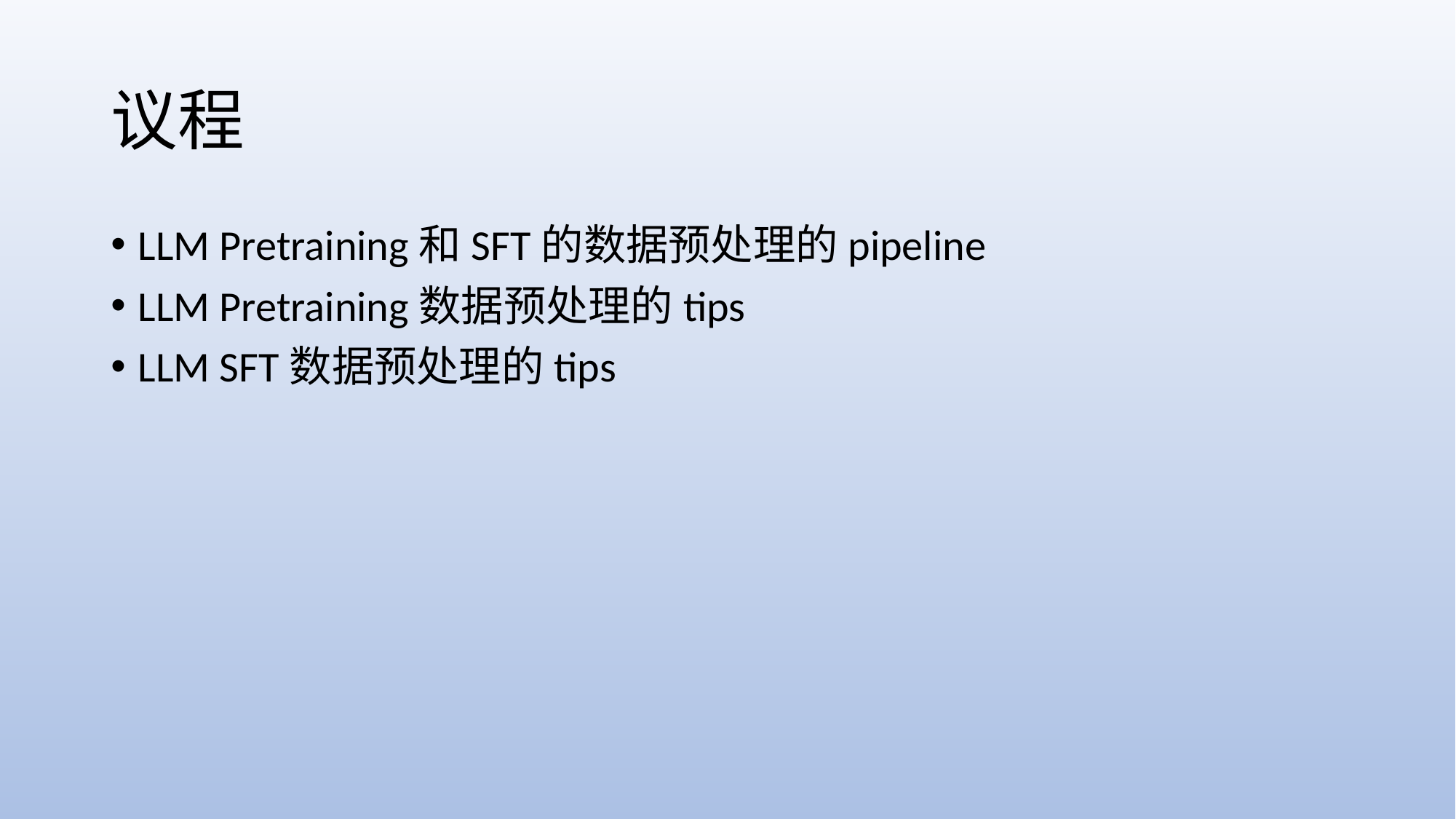

# 议程
LLM Pretraining和SFT的数据预处理的pipeline
LLM Pretraining数据预处理的tips
LLM SFT数据预处理的tips